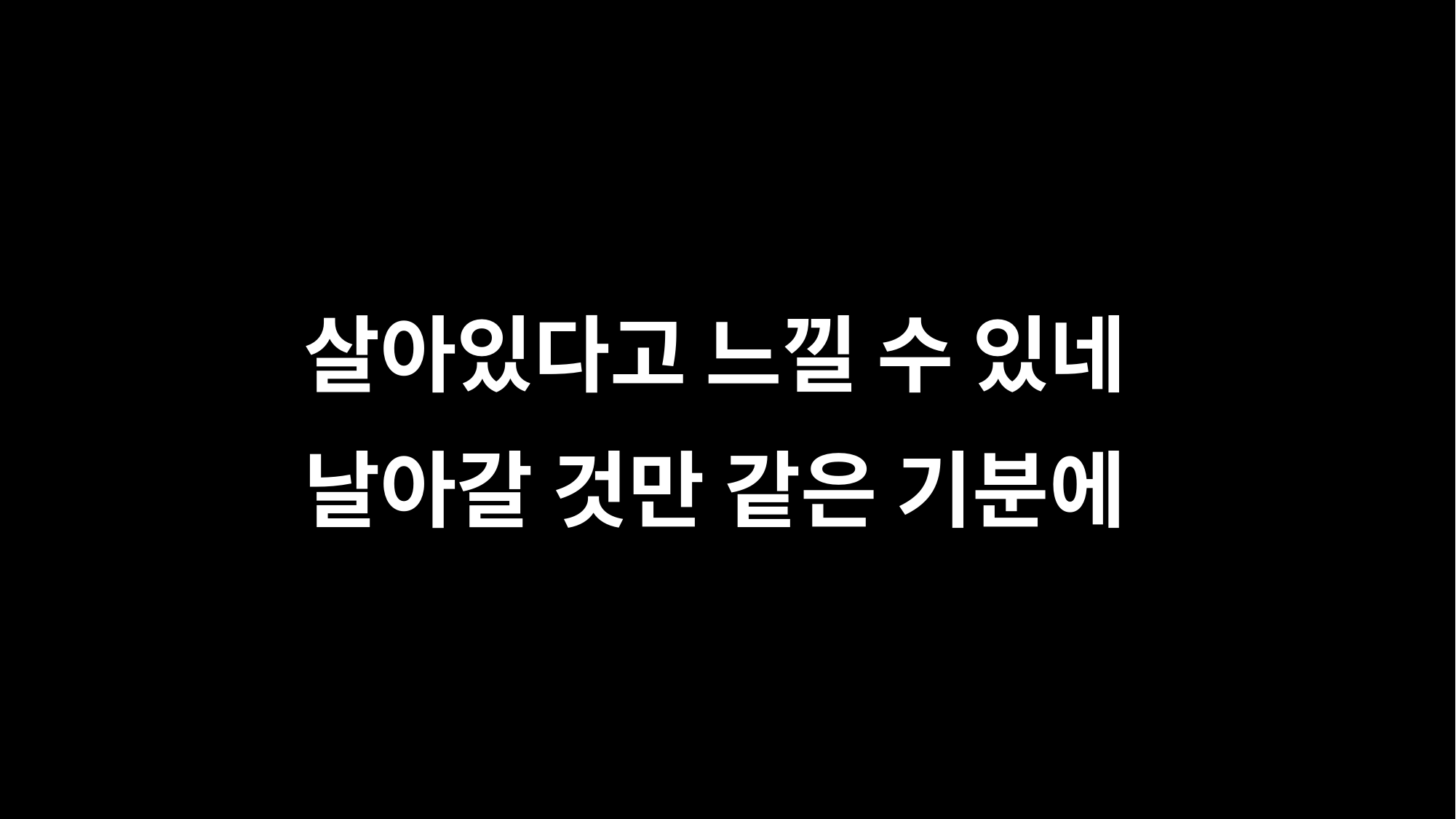

살아있다고 느낄 수 있네
날아갈 것만 같은 기분에